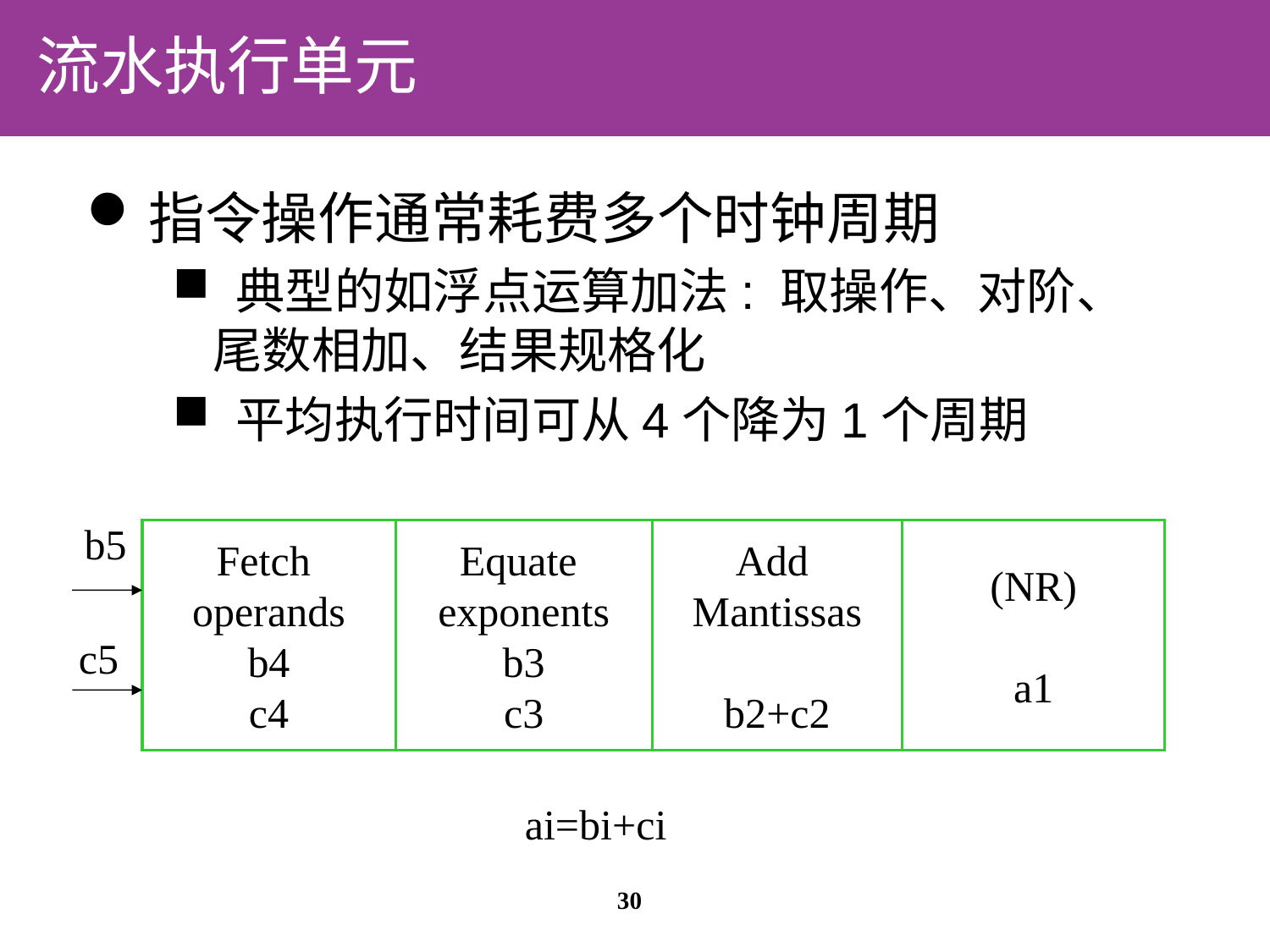

# 流水执行单元
指令操作通常耗费多个时钟周期
 典型的如浮点运算加法: 取操作、对阶、尾数相加、结果规格化
 平均执行时间可从4个降为1个周期
b5
Fetch
operands
b4
c4
Equate
exponents
b3
c3
Add
Mantissas

b2+c2
(NR)

a1

c5

ai=bi+ci
30